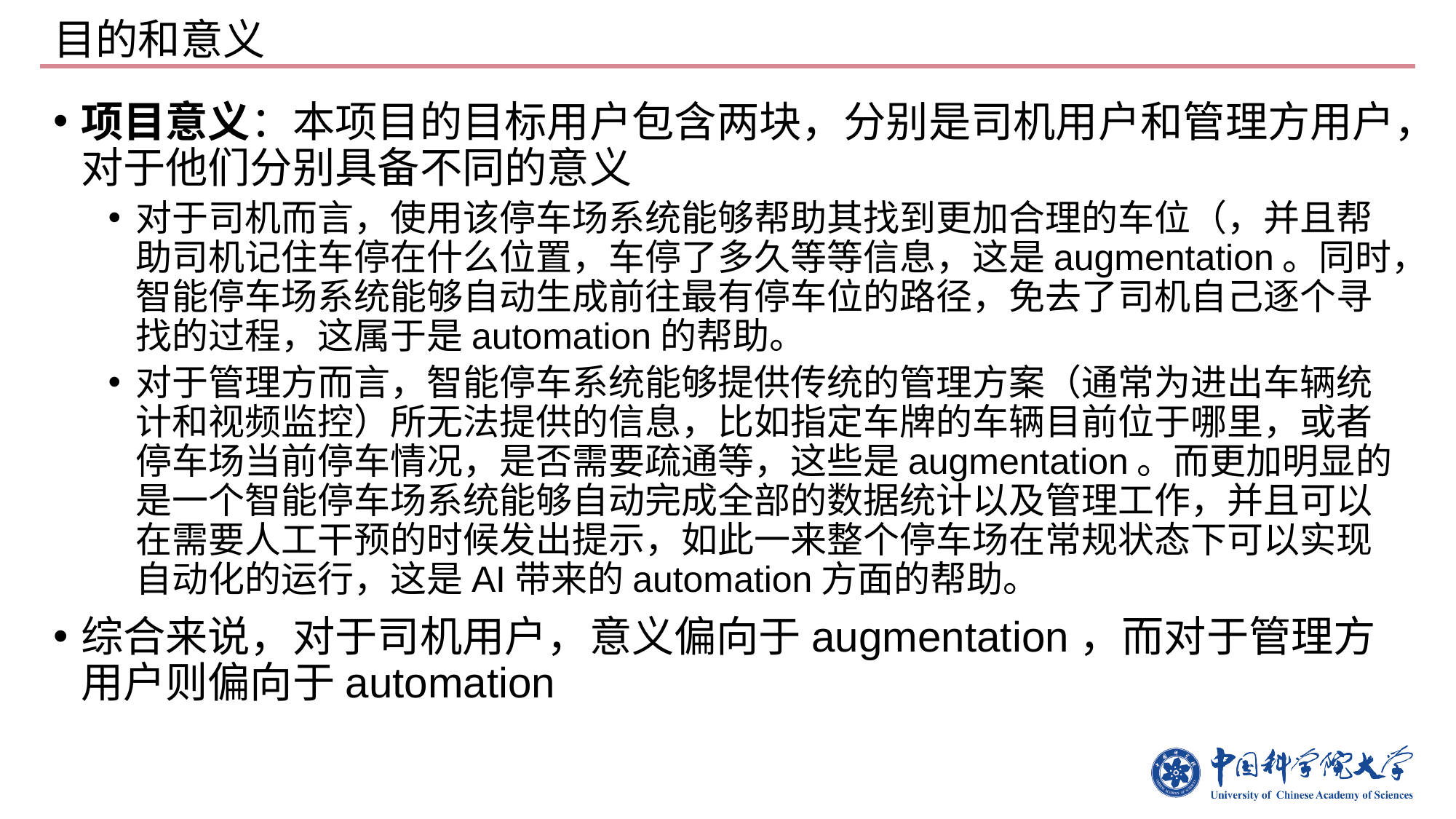

# 目的和意义
项目意义：本项目的目标用户包含两块，分别是司机用户和管理方用户，对于他们分别具备不同的意义
对于司机而言，使用该停车场系统能够帮助其找到更加合理的车位（，并且帮助司机记住车停在什么位置，车停了多久等等信息，这是augmentation。同时，智能停车场系统能够自动生成前往最有停车位的路径，免去了司机自己逐个寻找的过程，这属于是automation的帮助。
对于管理方而言，智能停车系统能够提供传统的管理方案（通常为进出车辆统计和视频监控）所无法提供的信息，比如指定车牌的车辆目前位于哪里，或者停车场当前停车情况，是否需要疏通等，这些是augmentation。而更加明显的是一个智能停车场系统能够自动完成全部的数据统计以及管理工作，并且可以在需要人工干预的时候发出提示，如此一来整个停车场在常规状态下可以实现自动化的运行，这是AI带来的automation方面的帮助。
综合来说，对于司机用户，意义偏向于augmentation，而对于管理方用户则偏向于automation